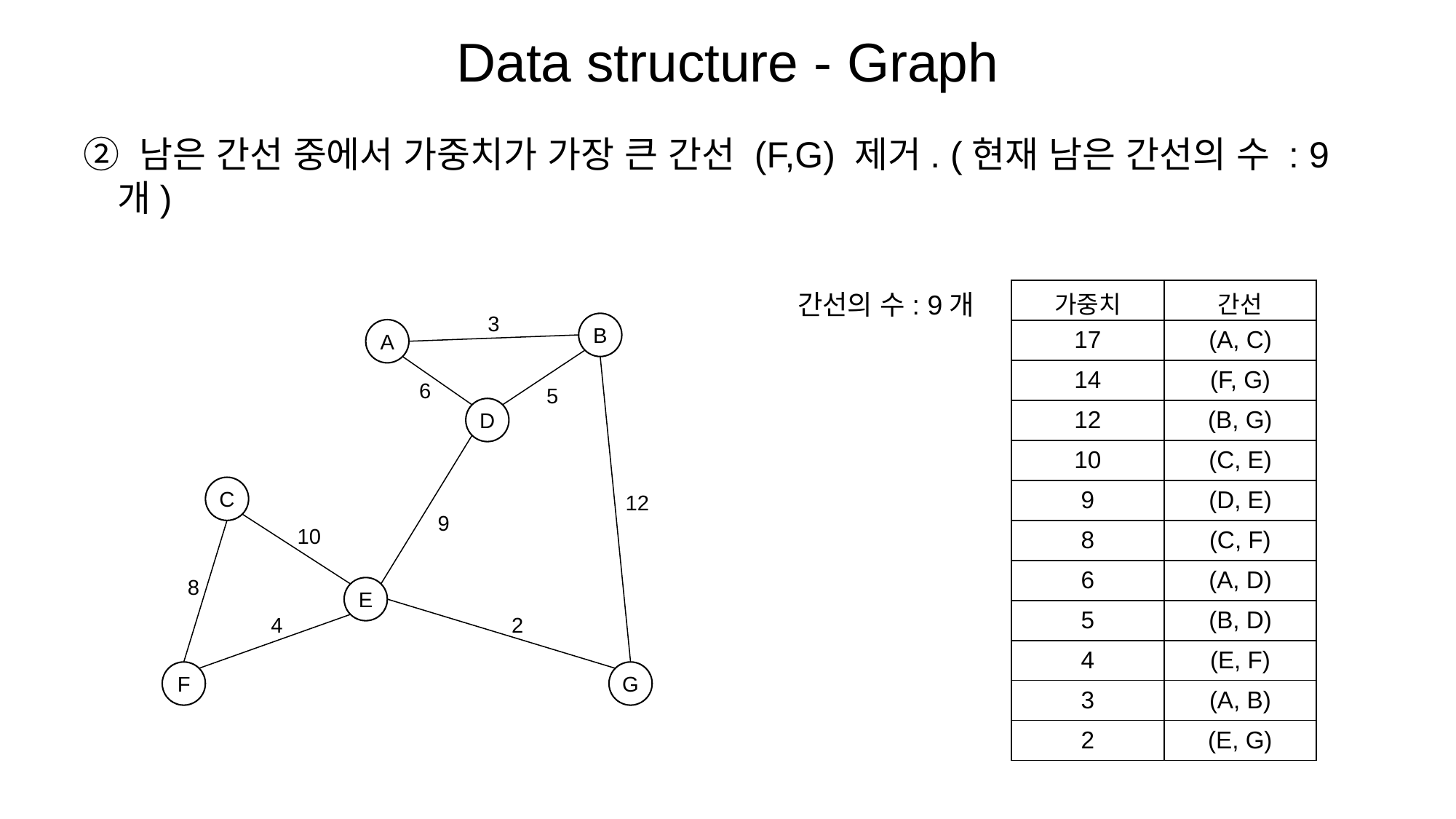

# Data structure - Graph
② 남은 간선 중에서 가중치가 가장 큰 간선 (F,G) 제거. (현재 남은 간선의 수 : 9개)

| 가중치 | 간선 |
| --- | --- |
| 17 | (A, C) |
| 14 | (F, G) |
| 12 | (B, G) |
| 10 | (C, E) |
| 9 | (D, E) |
| 8 | (C, F) |
| 6 | (A, D) |
| 5 | (B, D) |
| 4 | (E, F) |
| 3 | (A, B) |
| 2 | (E, G) |
간선의 수: 9개
3
B
A
6
5
D
C
12
9
10
8
E
4
2
F
G